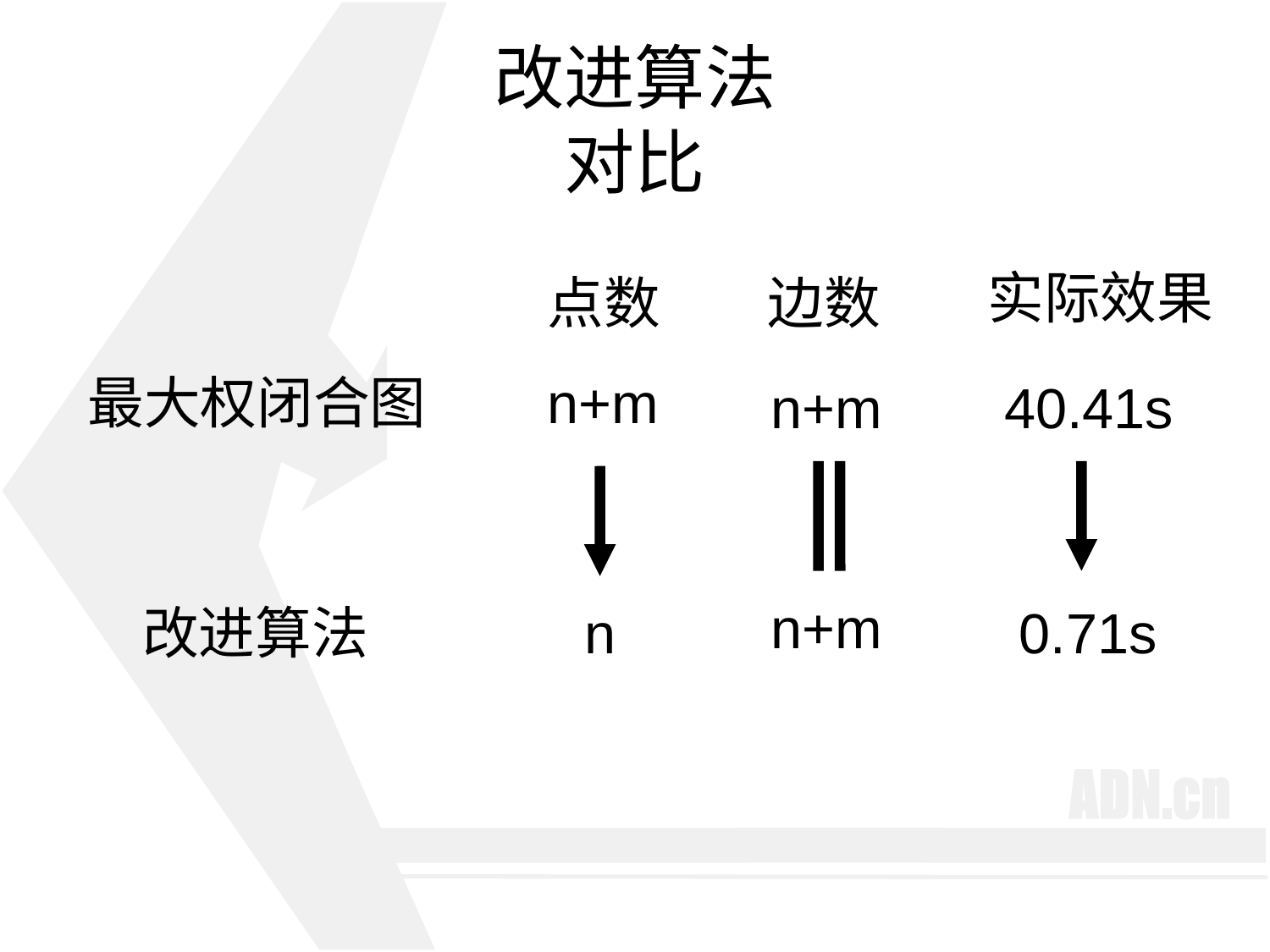

# 改进算法 对比
实际效果
点数
边数
最大权闭合图
n+m
n+m
40.41s

n+m
改进算法
n
0.71s